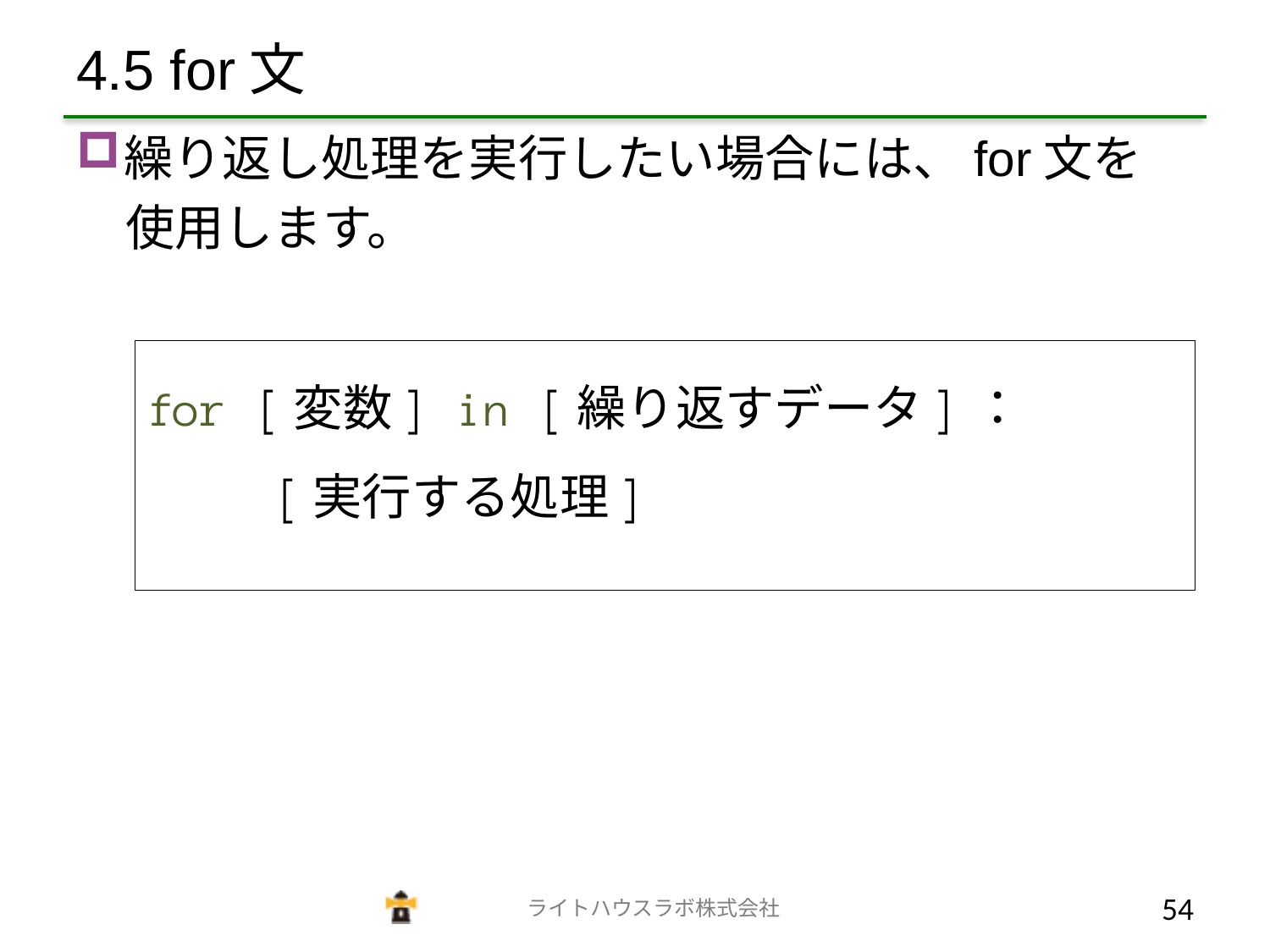

# 4.5 for文
繰り返し処理を実行したい場合には、for文を
　使用します。
for [変数] in [繰り返すデータ]：
	[実行する処理]
　　　　　　　　　　　　　ライトハウスラボ株式会社
54